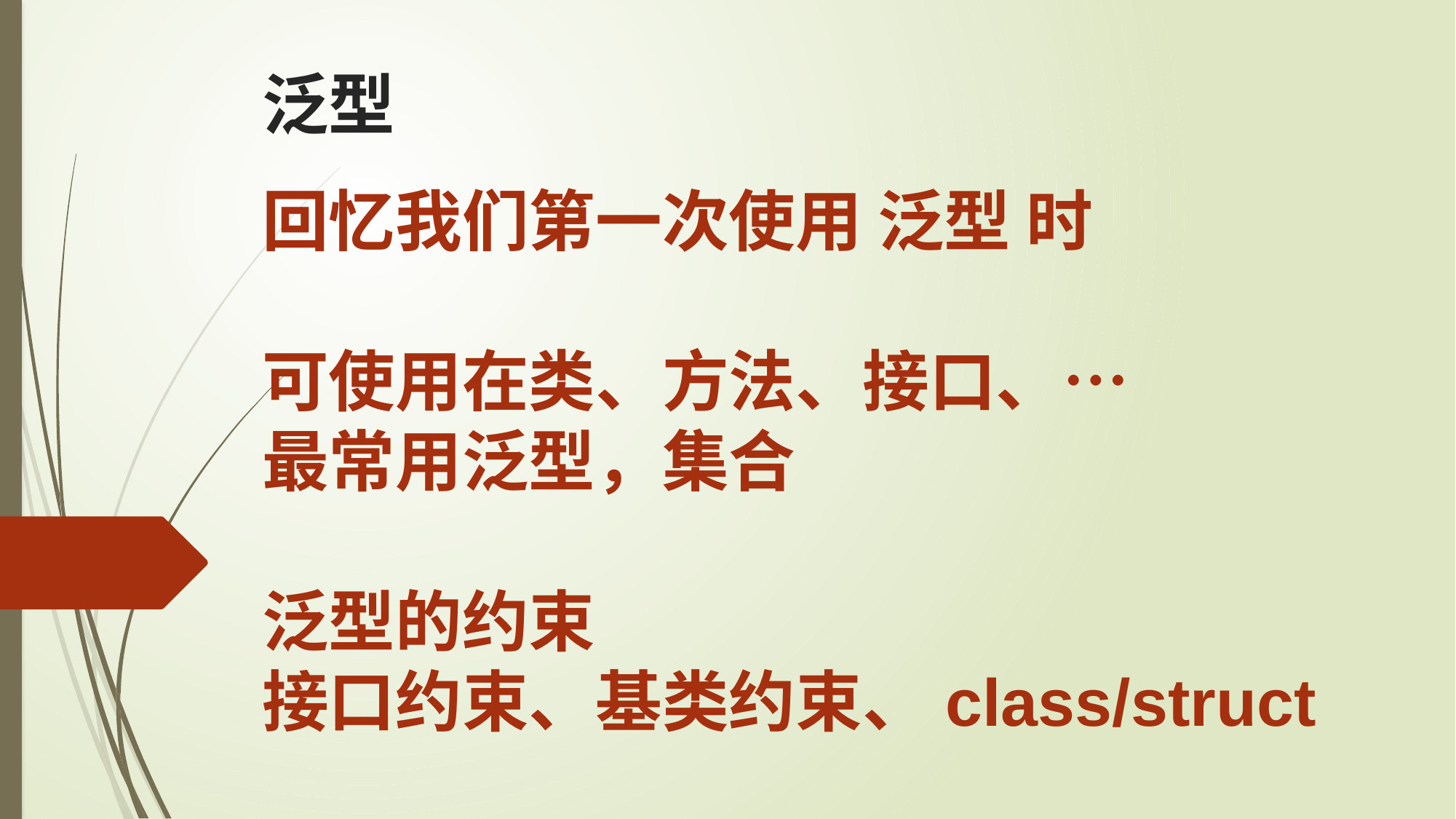

泛型

回忆我们第一次使用 泛型 时

可使用在类、方法、接口、…
最常用泛型，集合

泛型的约束
接口约束、基类约束、class/struct